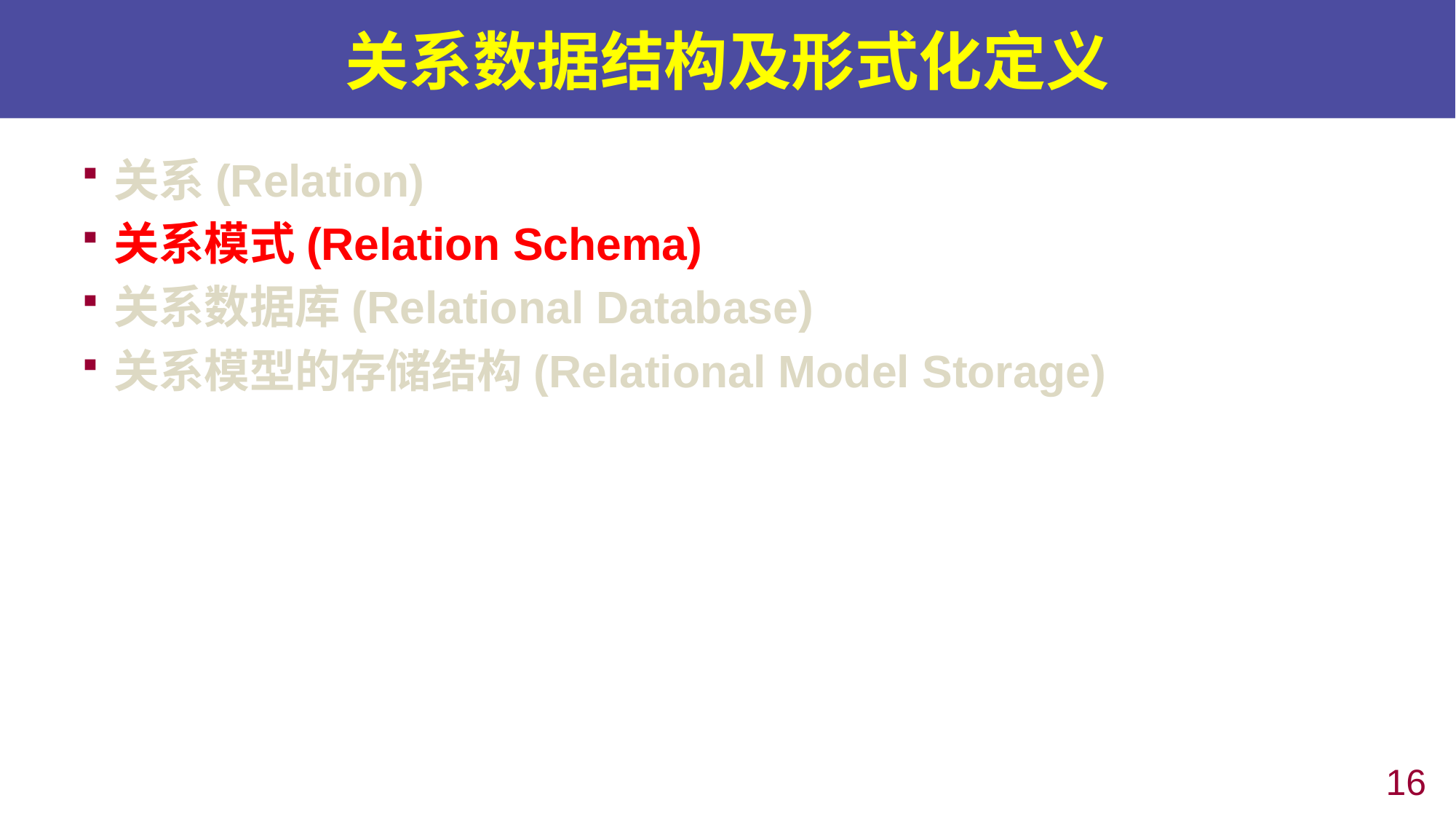

# 关系数据结构及形式化定义
关系(Relation)
关系模式(Relation Schema)
关系数据库(Relational Database)
关系模型的存储结构(Relational Model Storage)
16